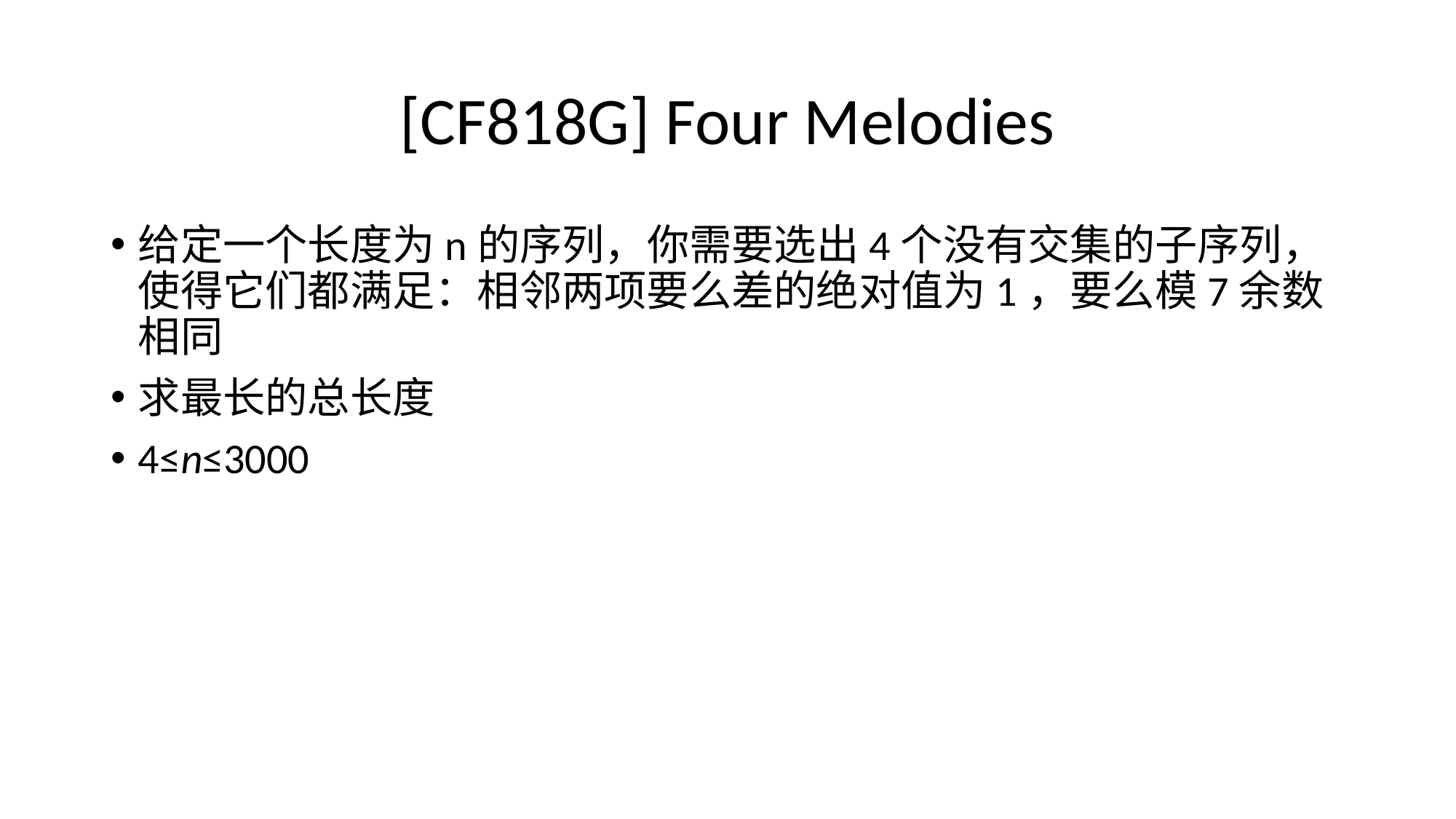

# [CF818G] Four Melodies
给定一个长度为n的序列，你需要选出4个没有交集的子序列，使得它们都满足：相邻两项要么差的绝对值为1，要么模7余数相同
求最长的总长度
4≤n≤3000